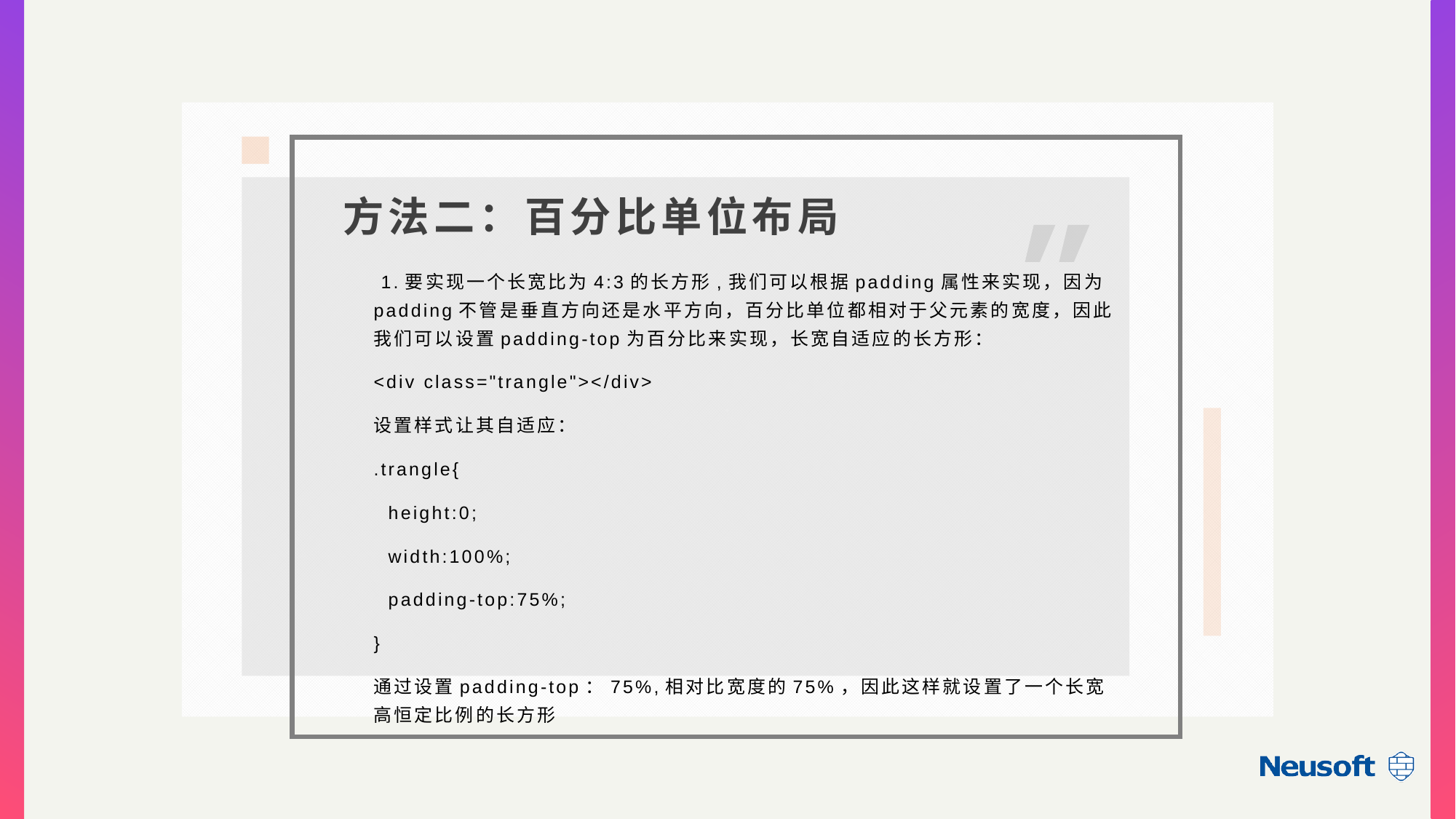

·

方法二：百分比单位布局

 1.要实现一个长宽比为4:3的长方形,我们可以根据padding属性来实现，因为padding不管是垂直方向还是水平方向，百分比单位都相对于父元素的宽度，因此我们可以设置padding-top为百分比来实现，长宽自适应的长方形：
<div class="trangle"></div>
设置样式让其自适应：
.trangle{
  height:0;
  width:100%;
  padding-top:75%;
}
通过设置padding-top：75%,相对比宽度的75%，因此这样就设置了一个长宽高恒定比例的长方形